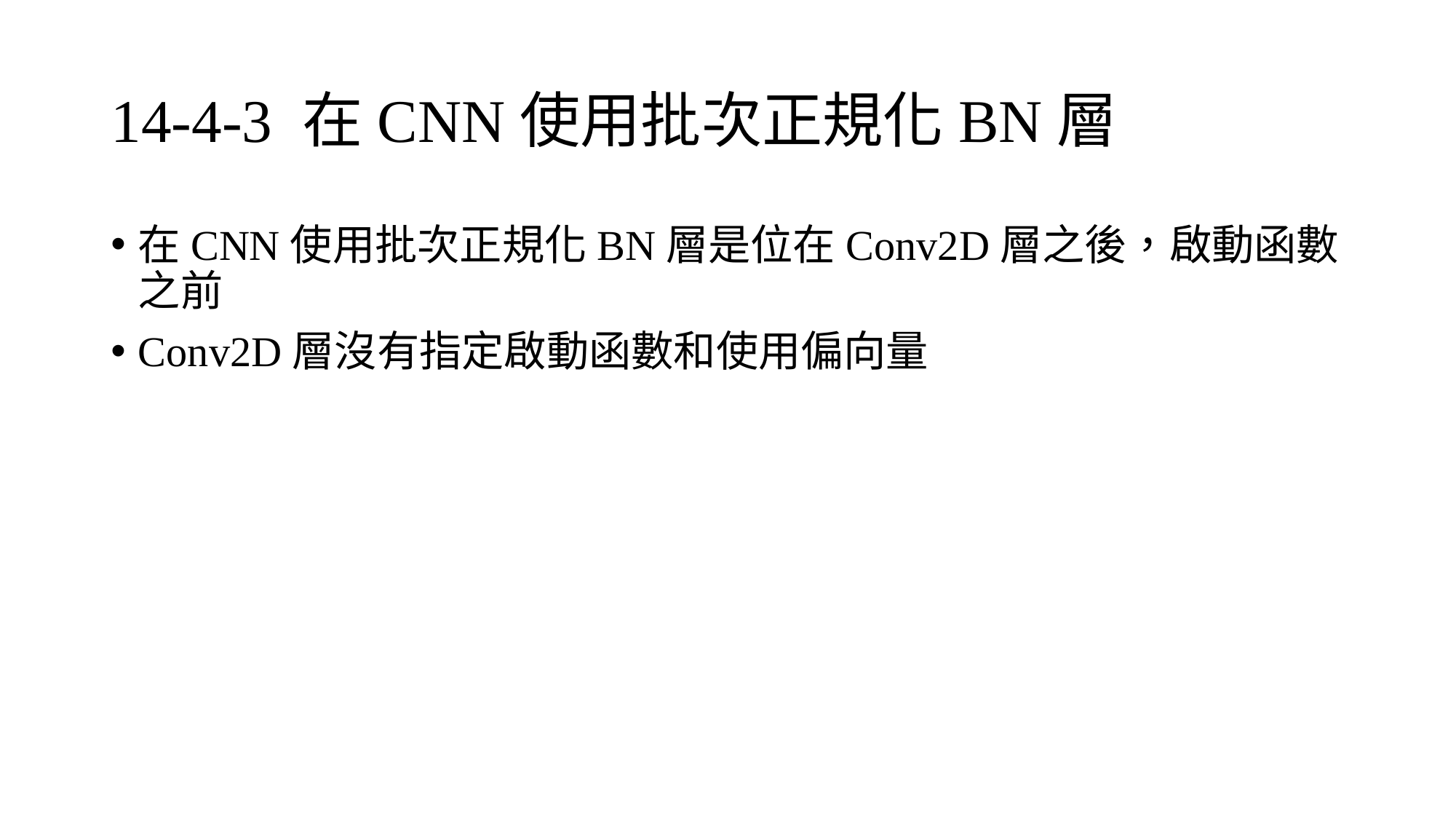

# 14-4-3 在CNN使用批次正規化BN層
在CNN使用批次正規化BN層是位在Conv2D層之後，啟動函數之前
Conv2D層沒有指定啟動函數和使用偏向量